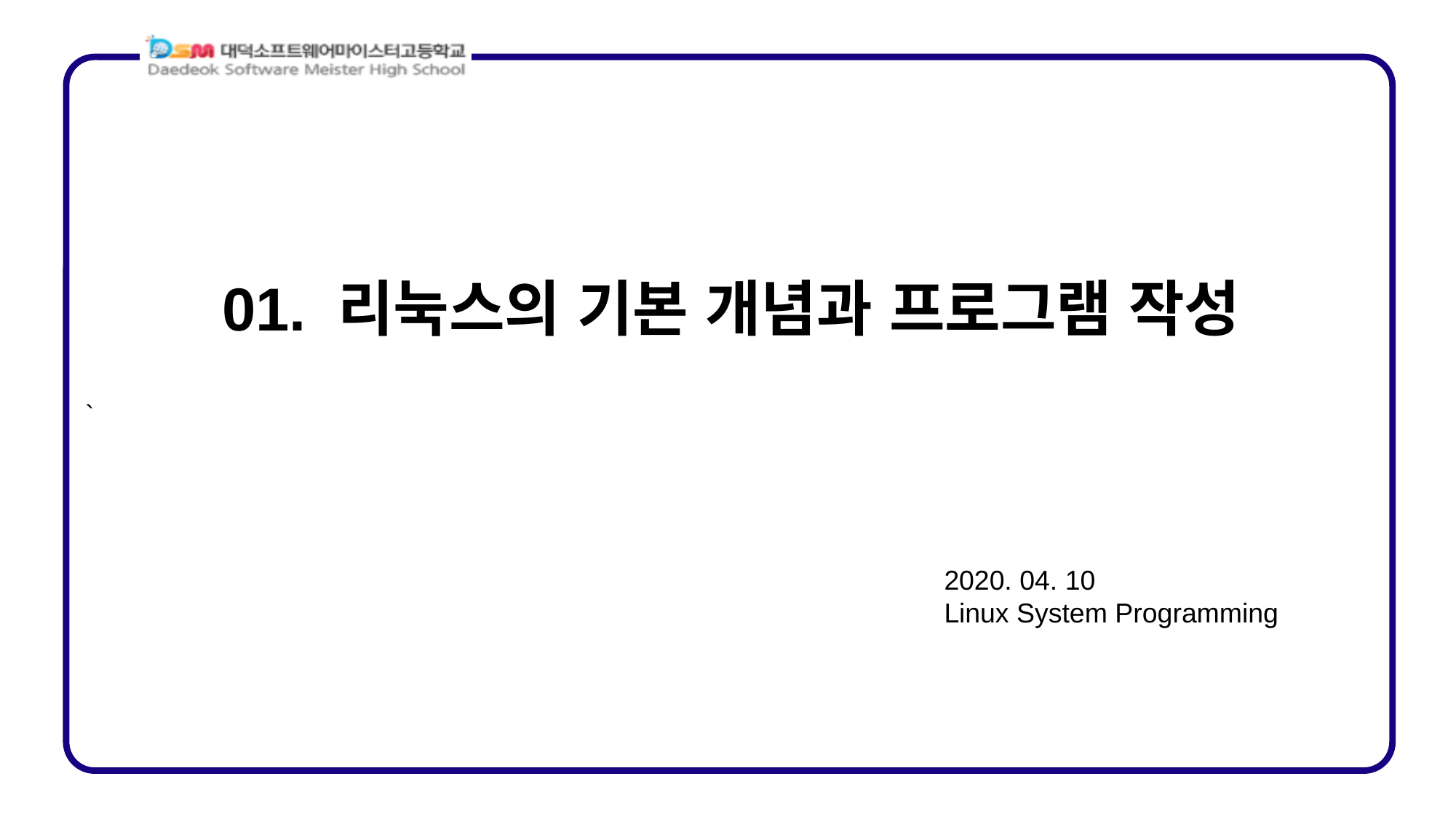

01. 리눅스의 기본 개념과 프로그램 작성
2020. 04. 10
Linux System Programming